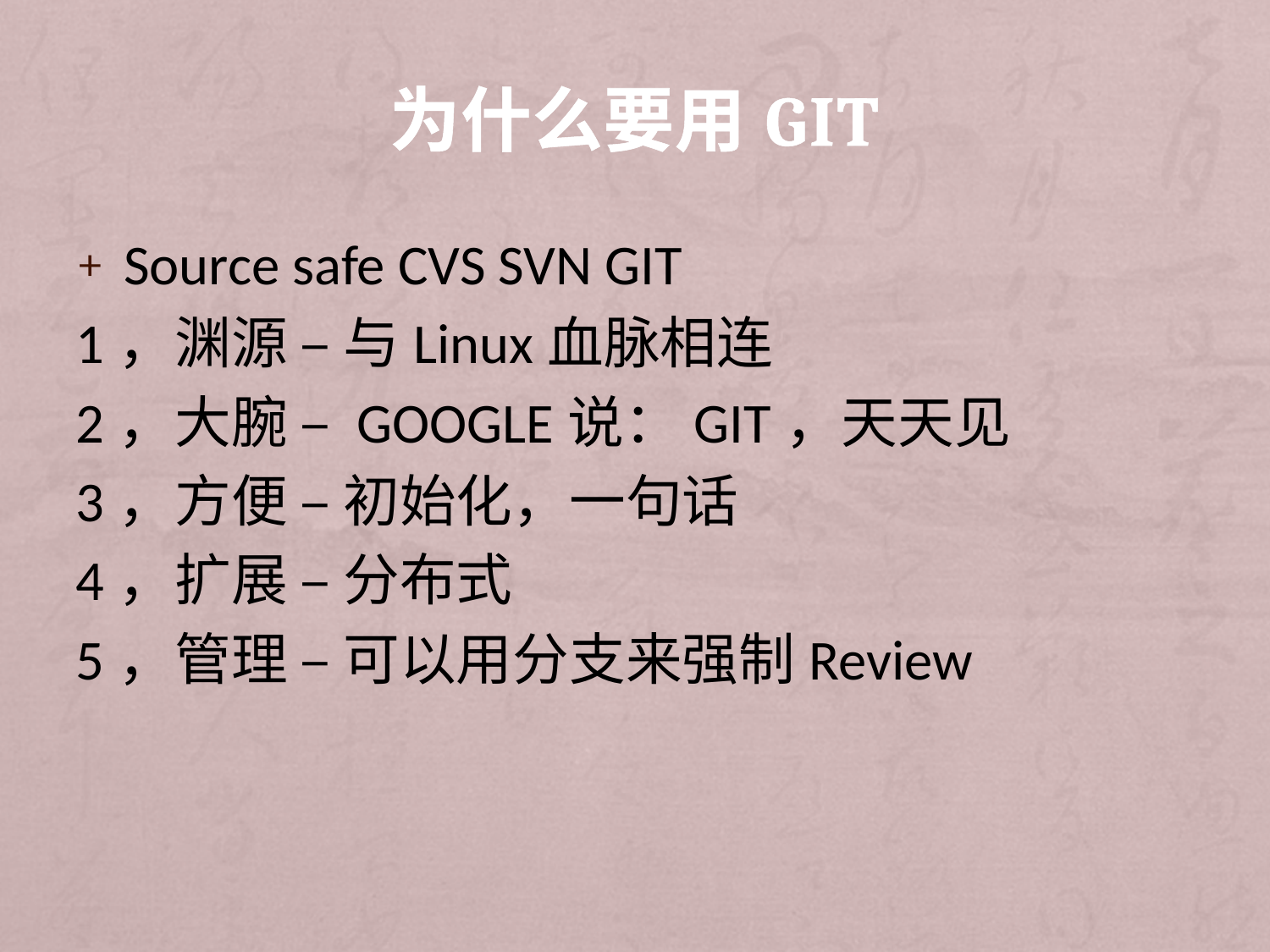

# 为什么要用GIT
Source safe CVS SVN GIT
1，渊源 – 与Linux血脉相连
2，大腕 – GOOGLE说：GIT，天天见
3，方便 – 初始化，一句话
4，扩展 – 分布式
5，管理 – 可以用分支来强制Review